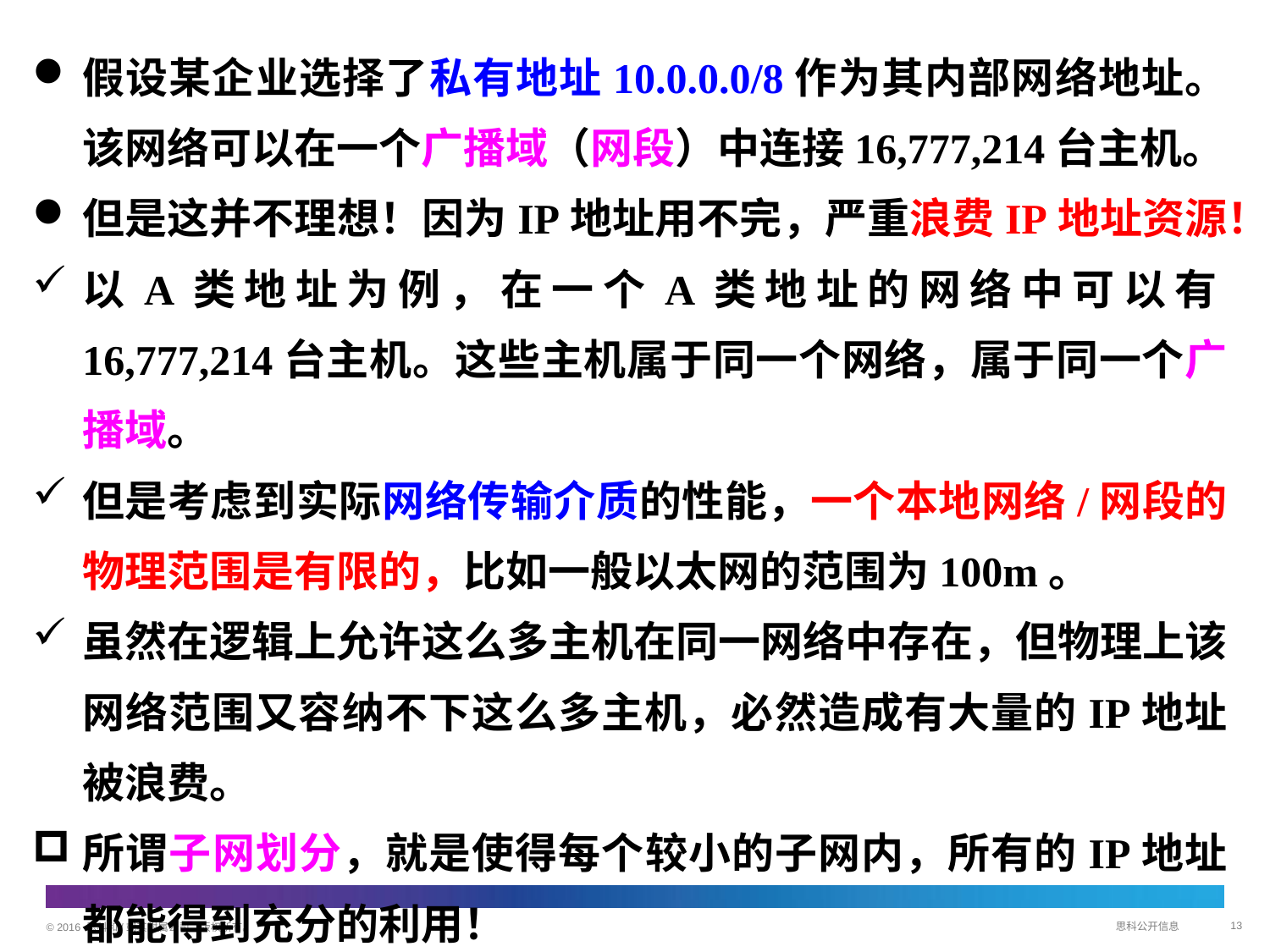

假设某企业选择了私有地址10.0.0.0/8作为其内部网络地址。该网络可以在一个广播域（网段）中连接16,777,214台主机。
但是这并不理想！因为IP地址用不完，严重浪费IP地址资源！
以A类地址为例，在一个A类地址的网络中可以有16,777,214台主机。这些主机属于同一个网络，属于同一个广播域。
但是考虑到实际网络传输介质的性能，一个本地网络/网段的物理范围是有限的，比如一般以太网的范围为100m。
虽然在逻辑上允许这么多主机在同一网络中存在，但物理上该网络范围又容纳不下这么多主机，必然造成有大量的IP地址被浪费。
所谓子网划分，就是使得每个较小的子网内，所有的IP地址都能得到充分的利用！